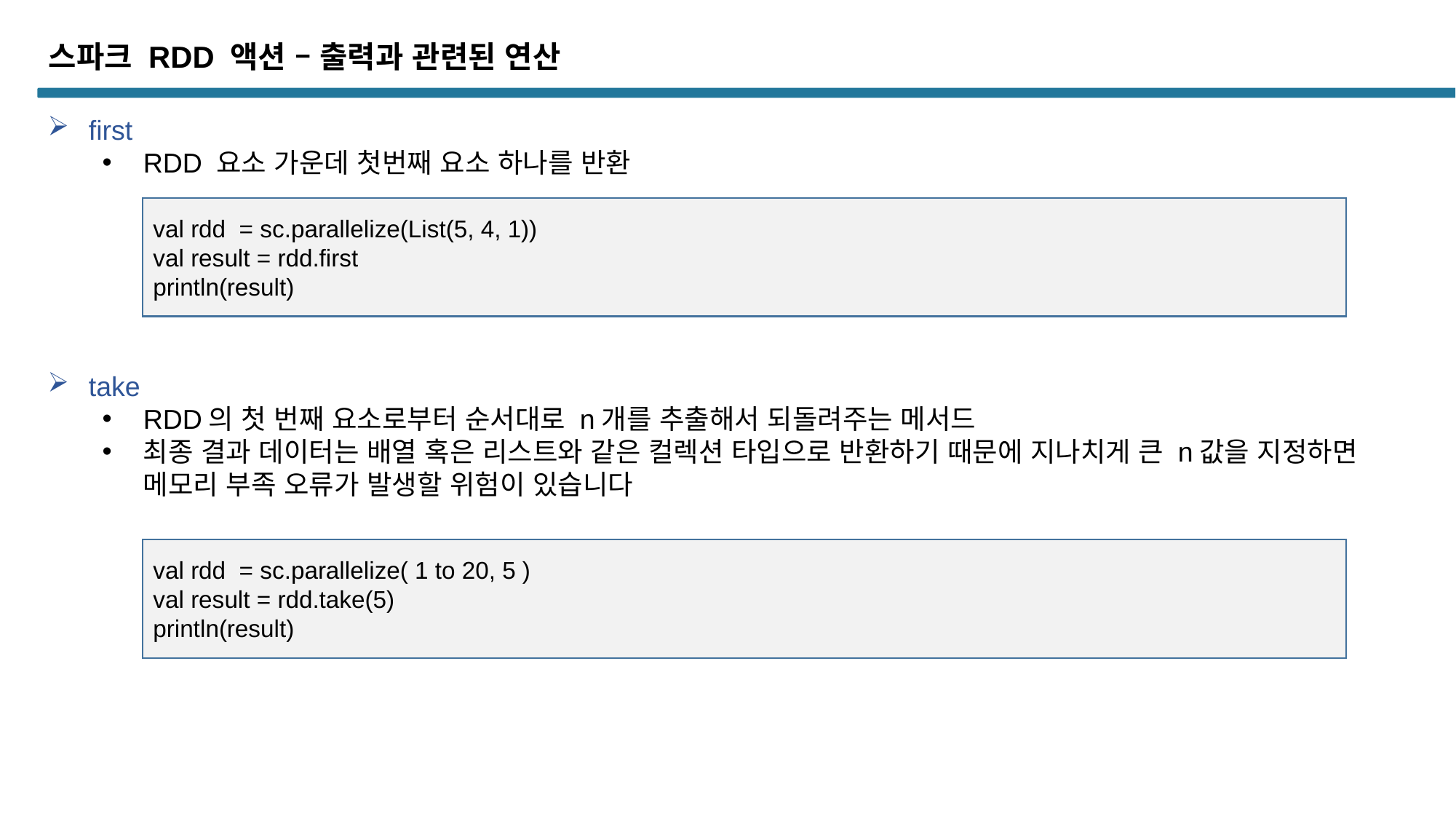

스파크 RDD 액션 – 출력과 관련된 연산
first
RDD 요소 가운데 첫번째 요소 하나를 반환

val rdd  = sc.parallelize(List(5, 4, 1))
val result = rdd.first
println(result)
take
RDD의 첫 번째 요소로부터 순서대로 n개를 추출해서 되돌려주는 메서드
최종 결과 데이터는 배열 혹은 리스트와 같은 컬렉션 타입으로 반환하기 때문에 지나치게 큰 n값을 지정하면 메모리 부족 오류가 발생할 위험이 있습니다
val rdd  = sc.parallelize( 1 to 20, 5 )
val result = rdd.take(5)
println(result)